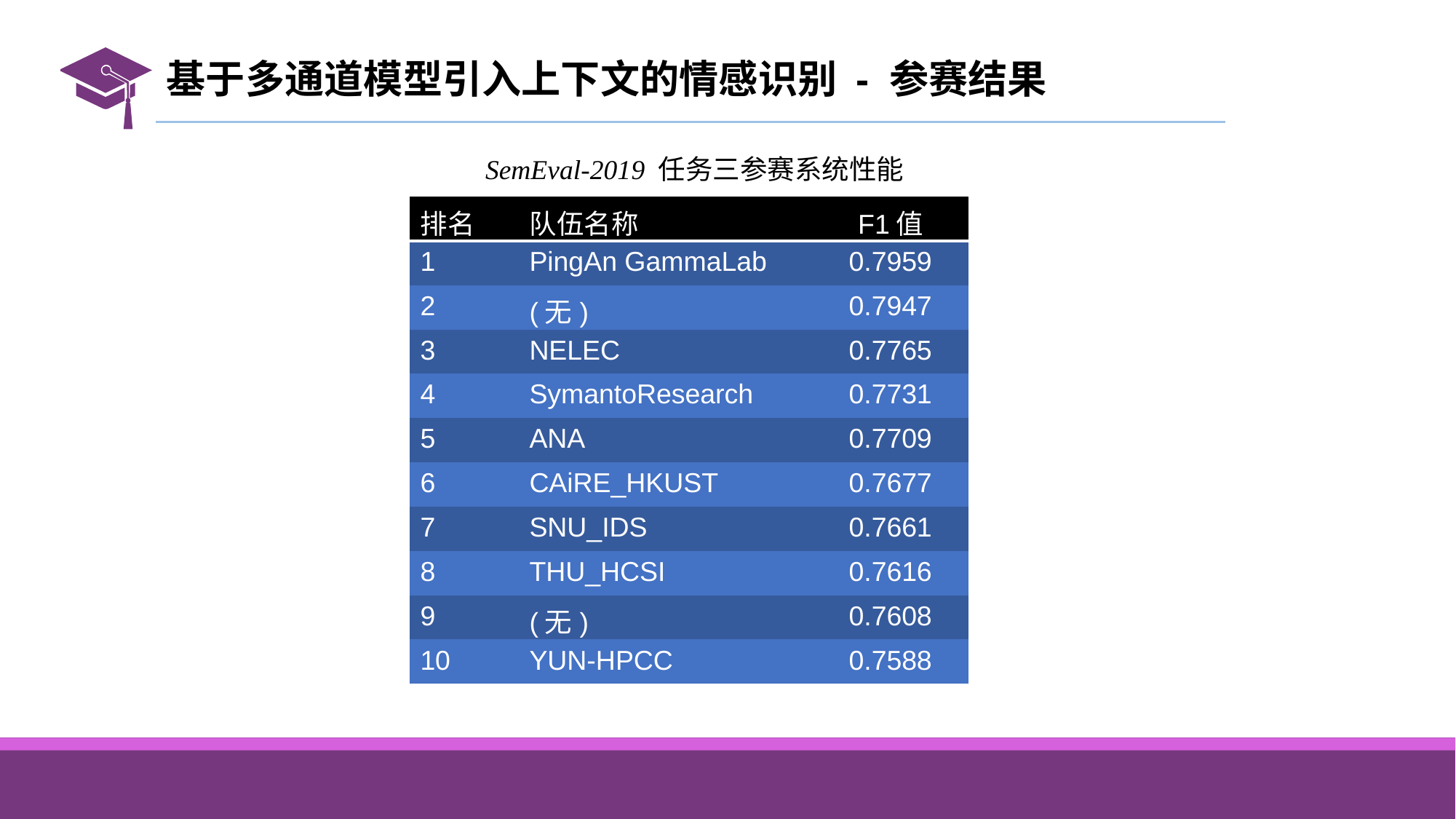

# 基于多通道模型引入上下文的情感识别 - 参赛结果

SemEval-2019 任务三参赛系统性能
| 排名 | 队伍名称 | F1值 |
| --- | --- | --- |
| 1 | PingAn GammaLab | 0.7959 |
| 2 | (无) | 0.7947 |
| 3 | NELEC | 0.7765 |
| 4 | SymantoResearch | 0.7731 |
| 5 | ANA | 0.7709 |
| 6 | CAiRE\_HKUST | 0.7677 |
| 7 | SNU\_IDS | 0.7661 |
| 8 | THU\_HCSI | 0.7616 |
| 9 | (无) | 0.7608 |
| 10 | YUN-HPCC | 0.7588 |